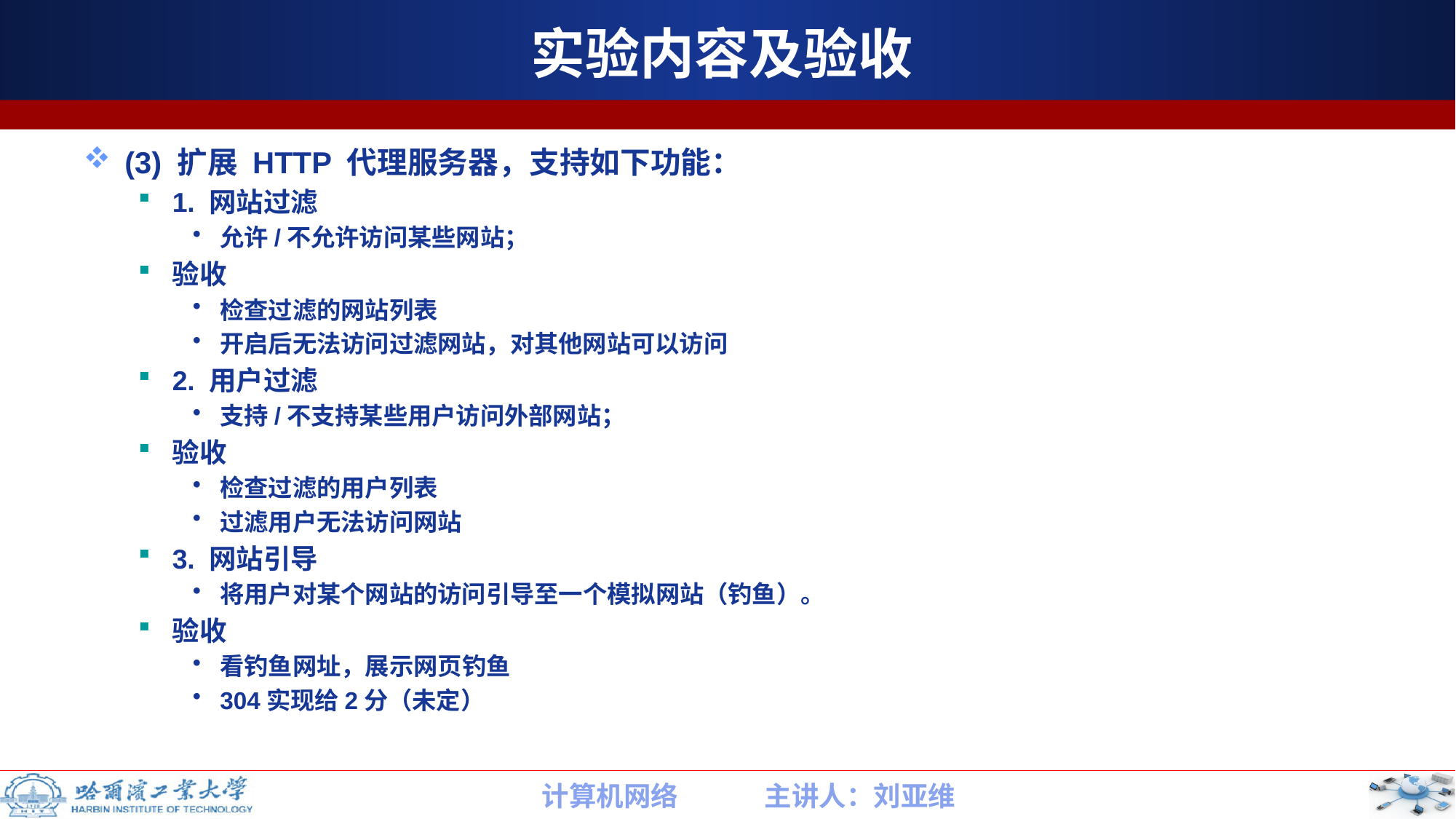

# 实验内容及验收
(3) 扩展 HTTP 代理服务器，支持如下功能：
1. 网站过滤
允许/不允许访问某些网站；
验收
检查过滤的网站列表
开启后无法访问过滤网站，对其他网站可以访问
2. 用户过滤
支持/不支持某些用户访问外部网站；
验收
检查过滤的用户列表
过滤用户无法访问网站
3. 网站引导
将用户对某个网站的访问引导至一个模拟网站（钓鱼）。
验收
看钓鱼网址，展示网页钓鱼
304实现给2分（未定）